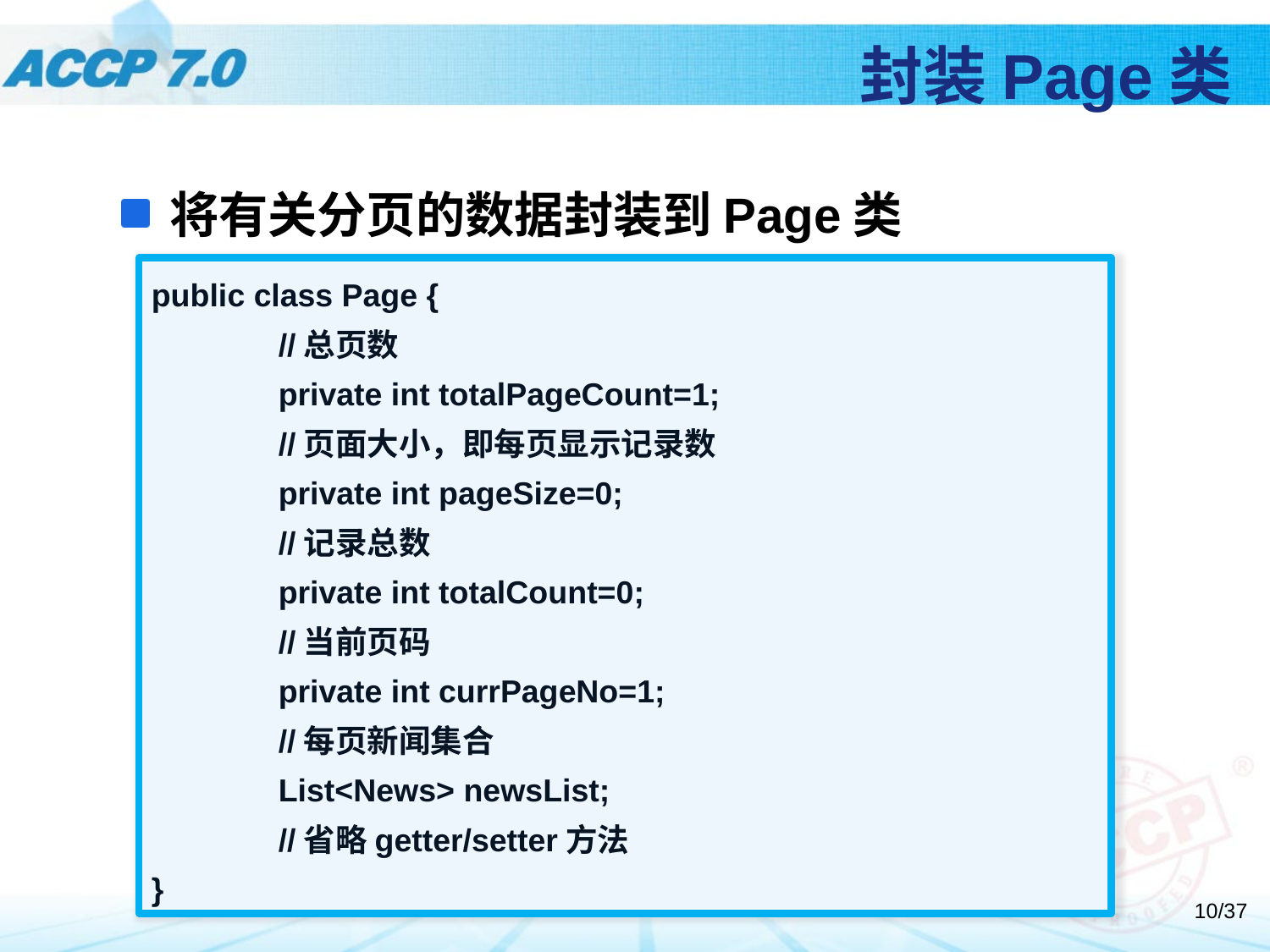

# 封装Page类
将有关分页的数据封装到Page类
public class Page {
	//总页数
	private int totalPageCount=1;
	//页面大小，即每页显示记录数
	private int pageSize=0;
	//记录总数
	private int totalCount=0;
	//当前页码
	private int currPageNo=1;
	//每页新闻集合
	List<News> newsList;
	//省略getter/setter方法
}
10/37